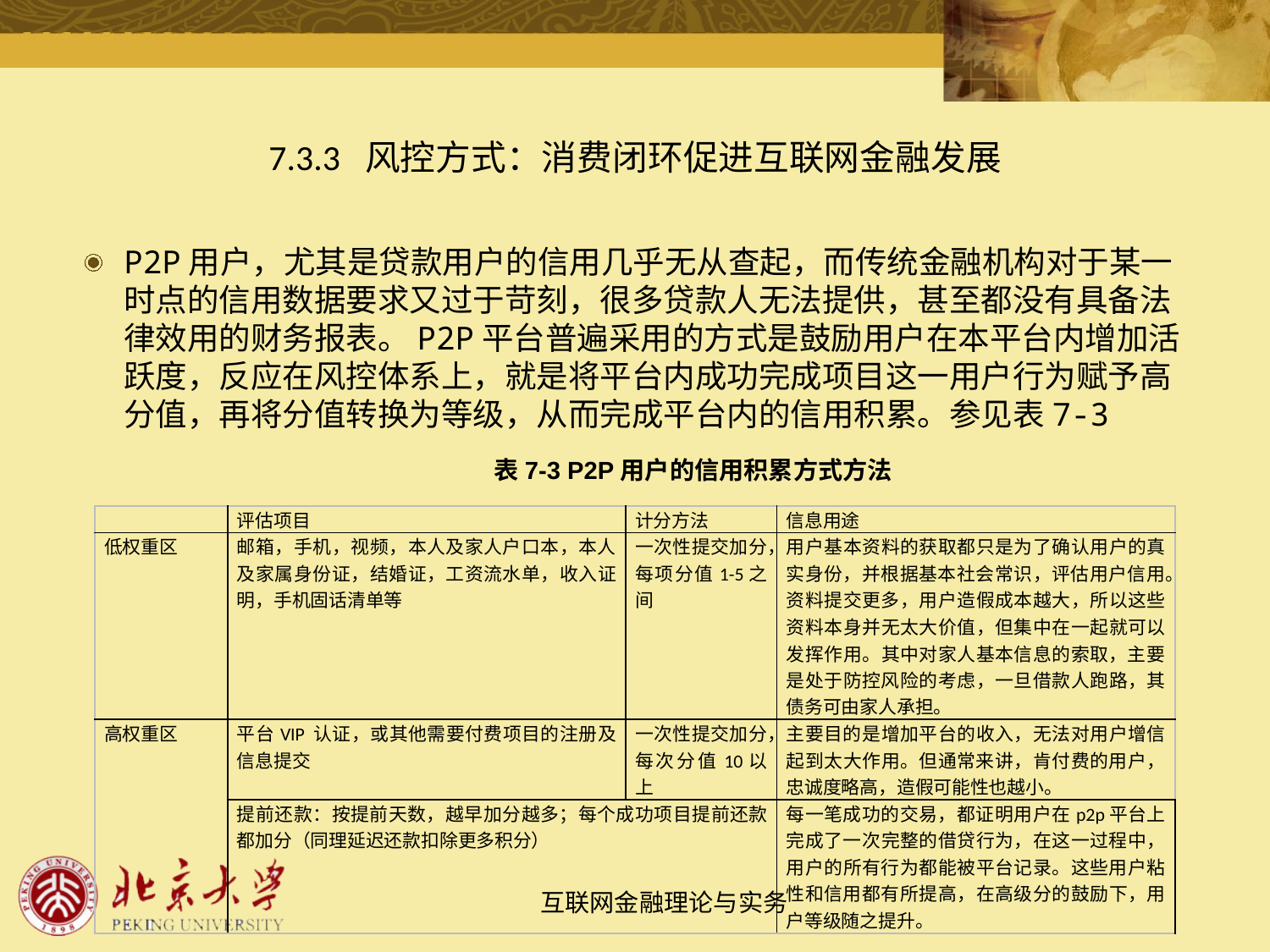

# 7.3.3  风控方式：消费闭环促进互联网金融发展
P2P用户，尤其是贷款用户的信用几乎无从查起，而传统金融机构对于某一时点的信用数据要求又过于苛刻，很多贷款人无法提供，甚至都没有具备法律效用的财务报表。P2P平台普遍采用的方式是鼓励用户在本平台内增加活跃度，反应在风控体系上，就是将平台内成功完成项目这一用户行为赋予高分值，再将分值转换为等级，从而完成平台内的信用积累。参见表7-3

表7-3 P2P用户的信用积累方式方法
|  | 评估项目 | 计分方法 | 信息用途 |
| --- | --- | --- | --- |
| 低权重区 | 邮箱，手机，视频，本人及家人户口本，本人及家属身份证，结婚证，工资流水单，收入证明，手机固话清单等 | 一次性提交加分，每项分值1-5之间 | 用户基本资料的获取都只是为了确认用户的真实身份，并根据基本社会常识，评估用户信用。资料提交更多，用户造假成本越大，所以这些资料本身并无太大价值，但集中在一起就可以发挥作用。其中对家人基本信息的索取，主要是处于防控风险的考虑，一旦借款人跑路，其债务可由家人承担。 |
| 高权重区 | 平台VIP 认证，或其他需要付费项目的注册及信息提交 | 一次性提交加分，每次分值10以上 | 主要目的是增加平台的收入，无法对用户增信起到太大作用。但通常来讲，肯付费的用户，忠诚度略高，造假可能性也越小。 |
|  | 提前还款：按提前天数，越早加分越多；每个成功项目提前还款都加分（同理延迟还款扣除更多积分） |  | 每一笔成功的交易，都证明用户在p2p平台上完成了一次完整的借贷行为，在这一过程中，用户的所有行为都能被平台记录。这些用户粘性和信用都有所提高，在高级分的鼓励下，用户等级随之提升。 |